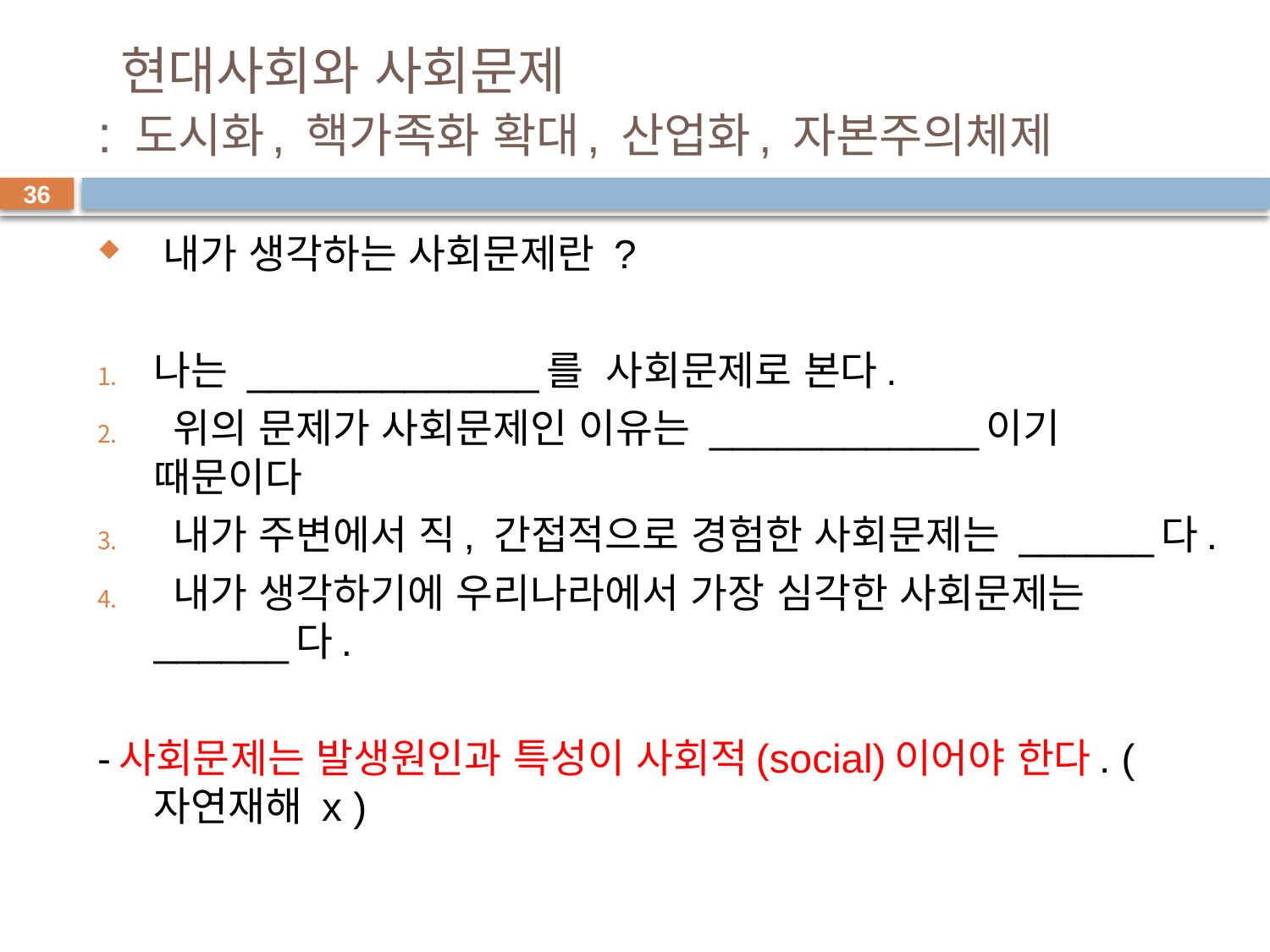

# 현대사회와 사회문제 : 도시화, 핵가족화 확대, 산업화, 자본주의체제
36
  내가 생각하는 사회문제란 ?

나는 _____________를  사회문제로 본다.
 위의 문제가 사회문제인 이유는 ____________이기 때문이다
 내가 주변에서 직, 간접적으로 경험한 사회문제는 ______다.
 내가 생각하기에 우리나라에서 가장 심각한 사회문제는 ______다.

-사회문제는 발생원인과 특성이 사회적(social)이어야 한다. (자연재해 x )